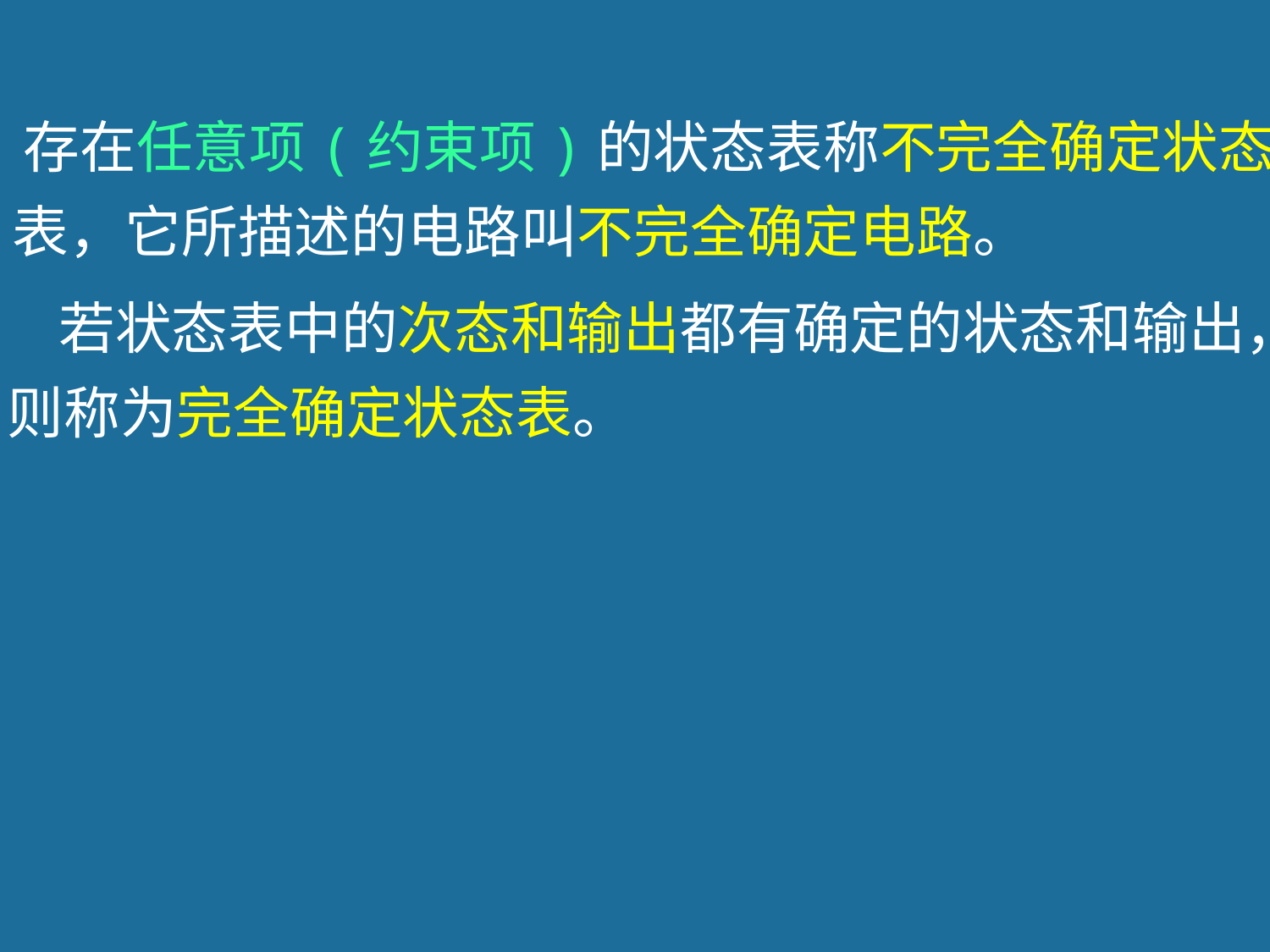

存在任意项(约束项)的状态表称不完全确定状态
表，它所描述的电路叫不完全确定电路。
若状态表中的次态和输出都有确定的状态和输出，
则称为完全确定状态表。
56